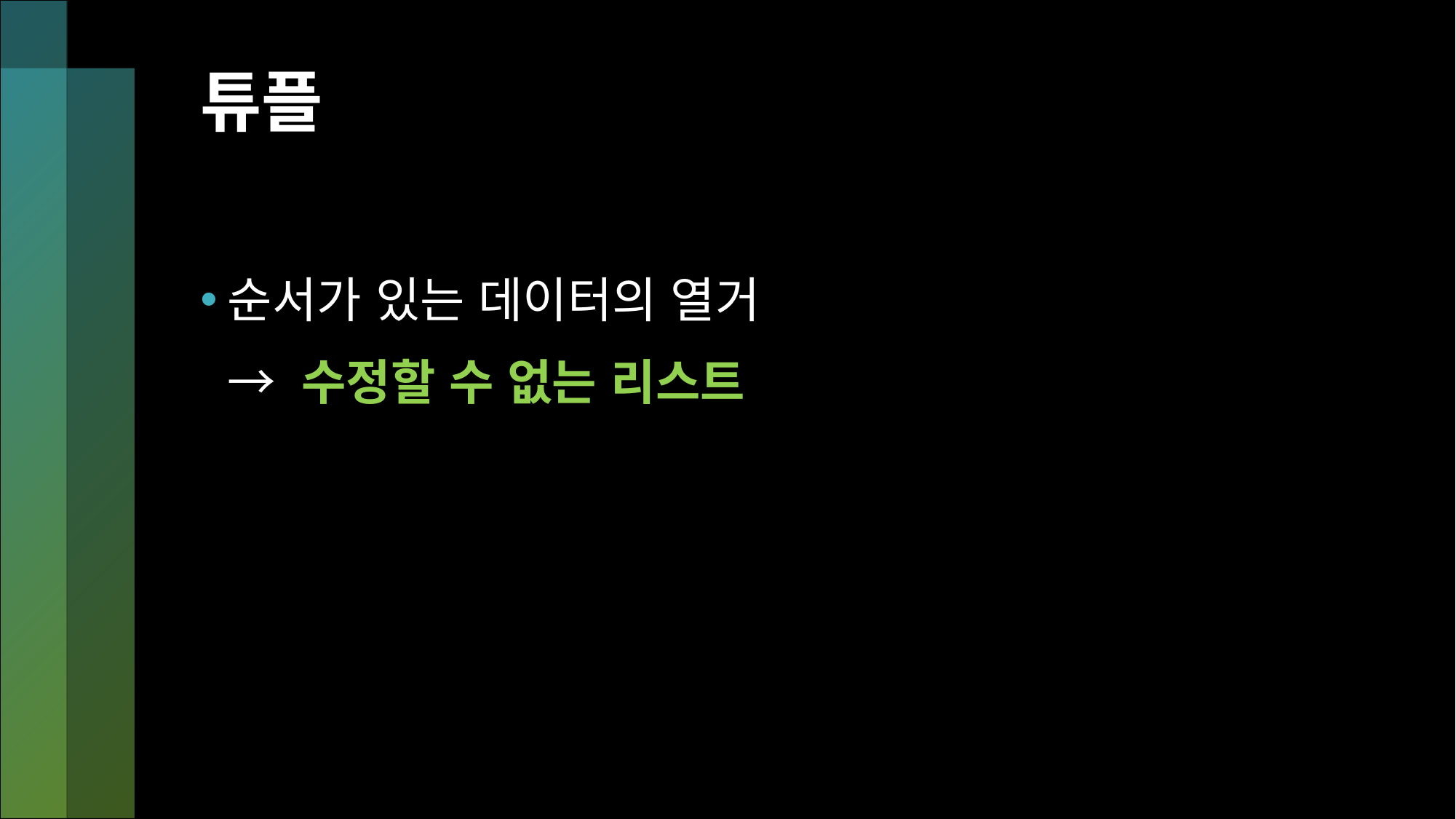

# 튜플
순서가 있는 데이터의 열거
  → 수정할 수 없는 리스트